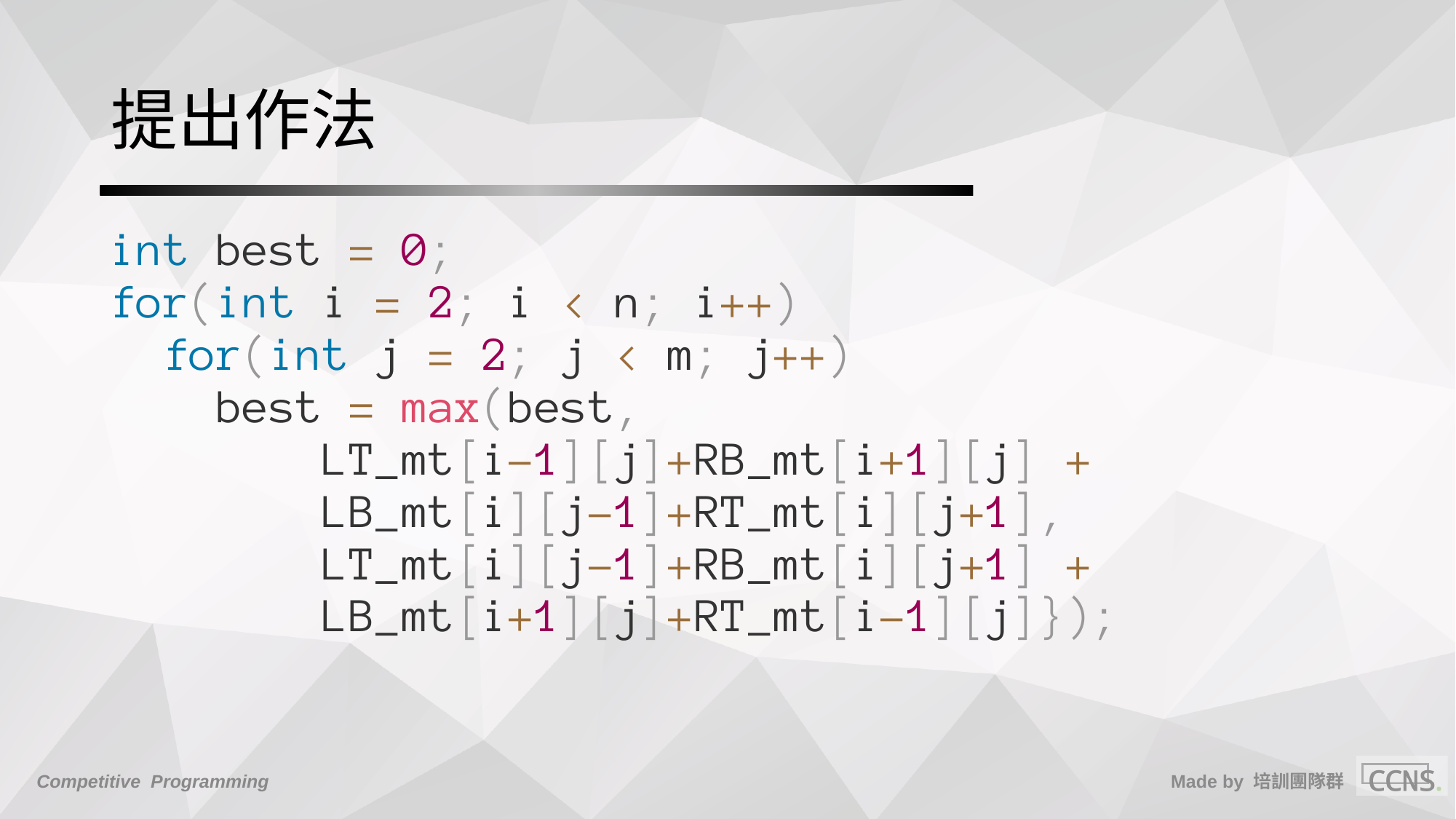

# 提出作法
int best = 0;
for(int i = 2; i < n; i++)
  for(int j = 2; j < m; j++)
    best = max(best,
        LT_mt[i-1][j]+RB_mt[i+1][j] +
        LB_mt[i][j-1]+RT_mt[i][j+1],
        LT_mt[i][j-1]+RB_mt[i][j+1] +
        LB_mt[i+1][j]+RT_mt[i-1][j]});